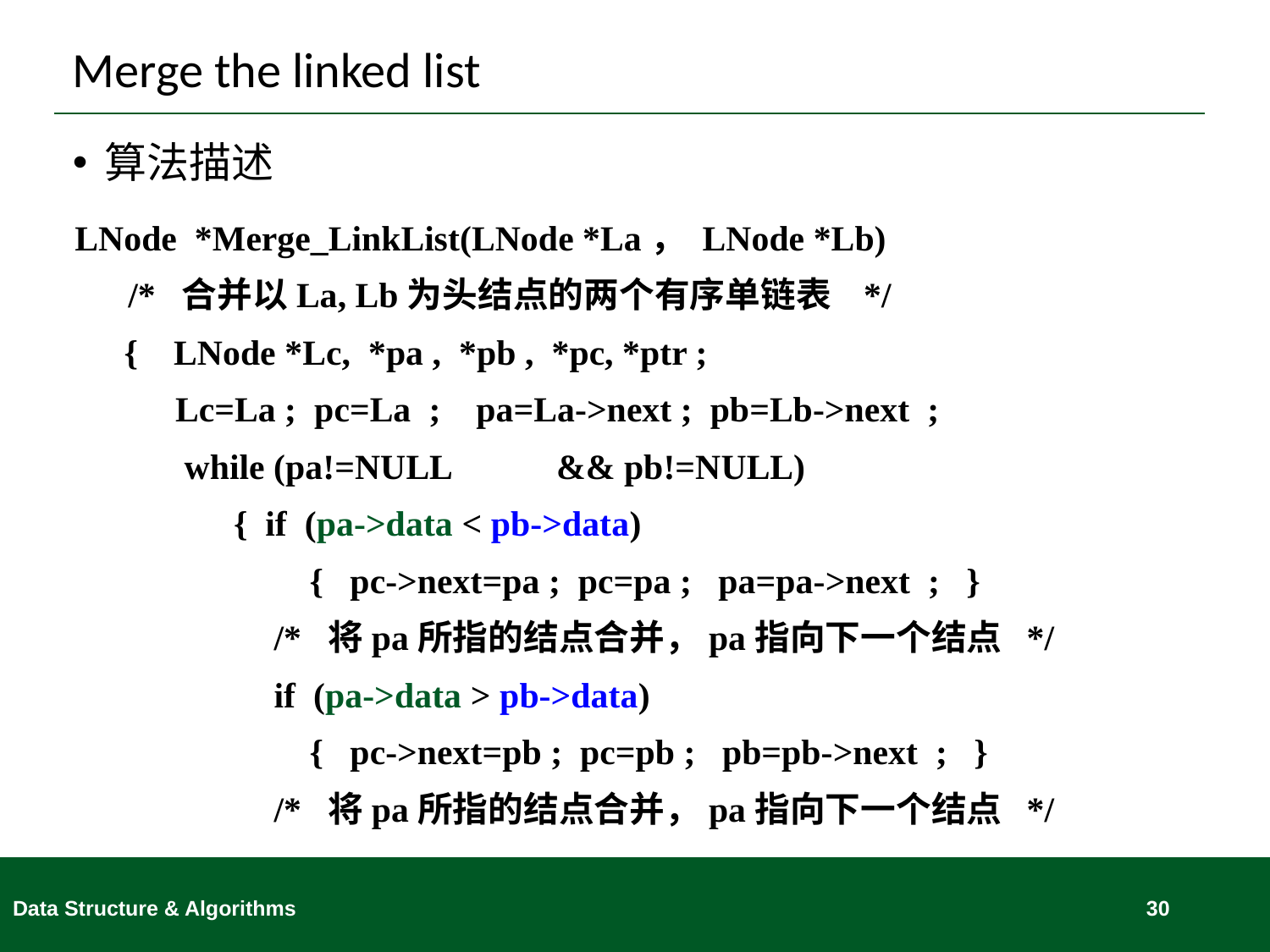

# Merge the linked list
算法描述

LNode  *Merge_LinkList(LNode *La， LNode *Lb)
      /*  合并以La, Lb为头结点的两个有序单链表   */
{    LNode *Lc,  *pa ,  *pb ,  *pc, *ptr ;
Lc=La ;  pc=La  ;    pa=La->next ;  pb=Lb->next  ;
 while (pa!=NULL	&& pb!=NULL)
 {  if  (pa->data < pb->data)
    {   pc->next=pa ;  pc=pa ;   pa=pa->next  ;   }
/*  将pa所指的结点合并，pa指向下一个结点  */
if  (pa->data > pb->data)
    {   pc->next=pb ;  pc=pb ;   pb=pb->next  ;   }
/*  将pa所指的结点合并，pa指向下一个结点  */
Data Structure & Algorithms
30